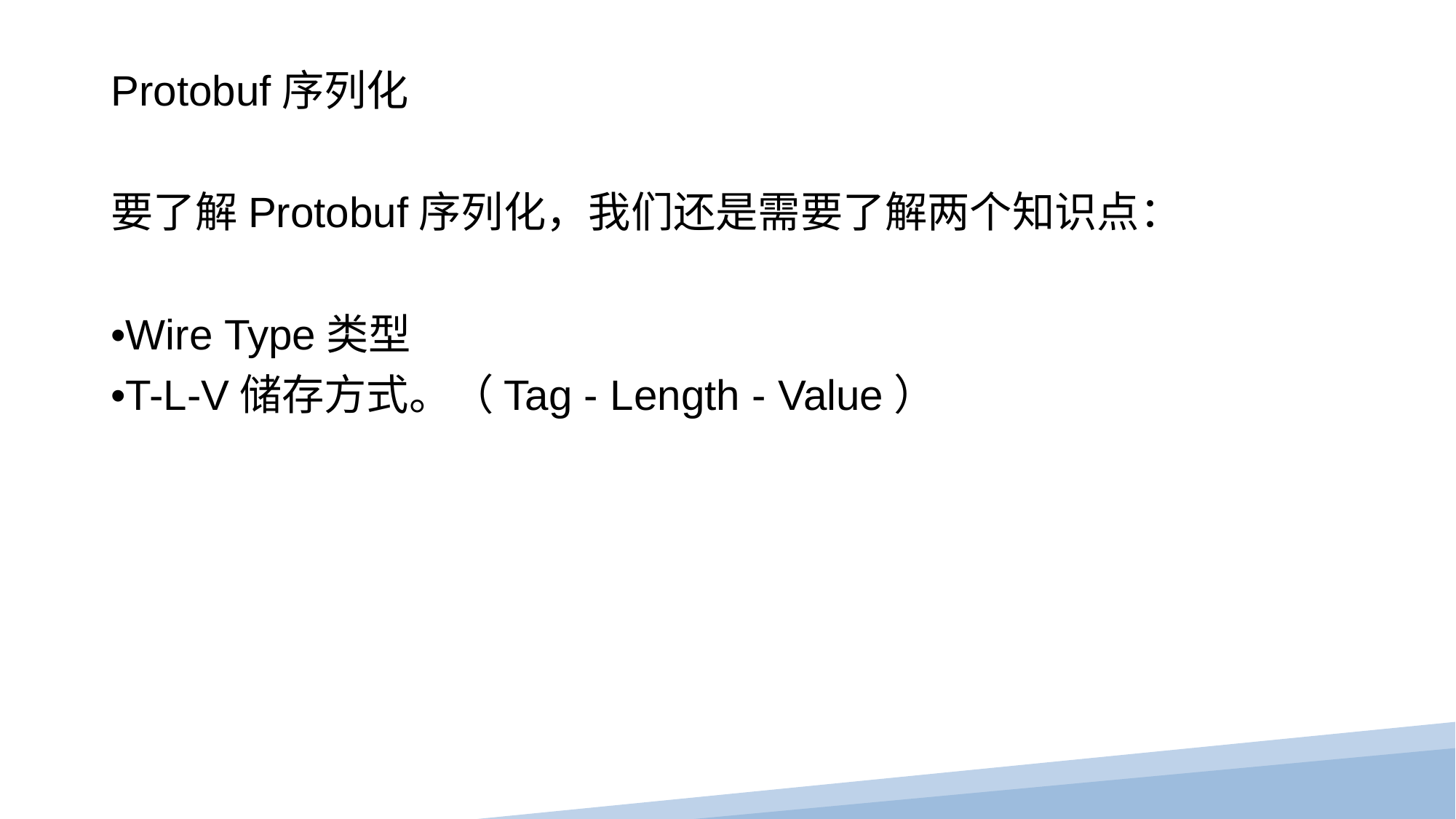

Protobuf序列化

要了解Protobuf序列化，我们还是需要了解两个知识点：

•Wire Type类型
•T-L-V储存方式。（Tag - Length - Value）